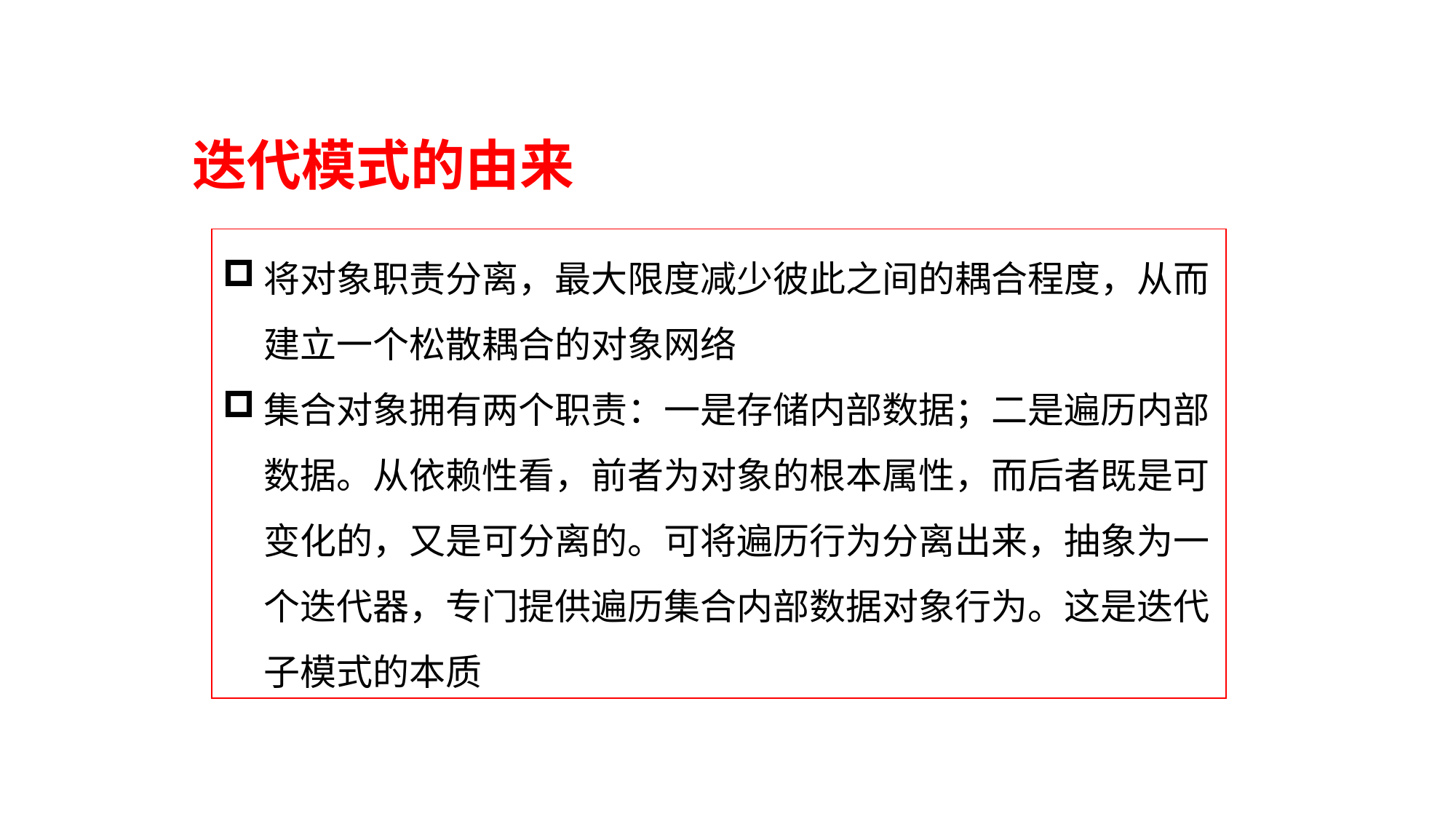

迭代模式的由来
将对象职责分离，最大限度减少彼此之间的耦合程度，从而建立一个松散耦合的对象网络
集合对象拥有两个职责：一是存储内部数据；二是遍历内部数据。从依赖性看，前者为对象的根本属性，而后者既是可变化的，又是可分离的。可将遍历行为分离出来，抽象为一个迭代器，专门提供遍历集合内部数据对象行为。这是迭代子模式的本质
187